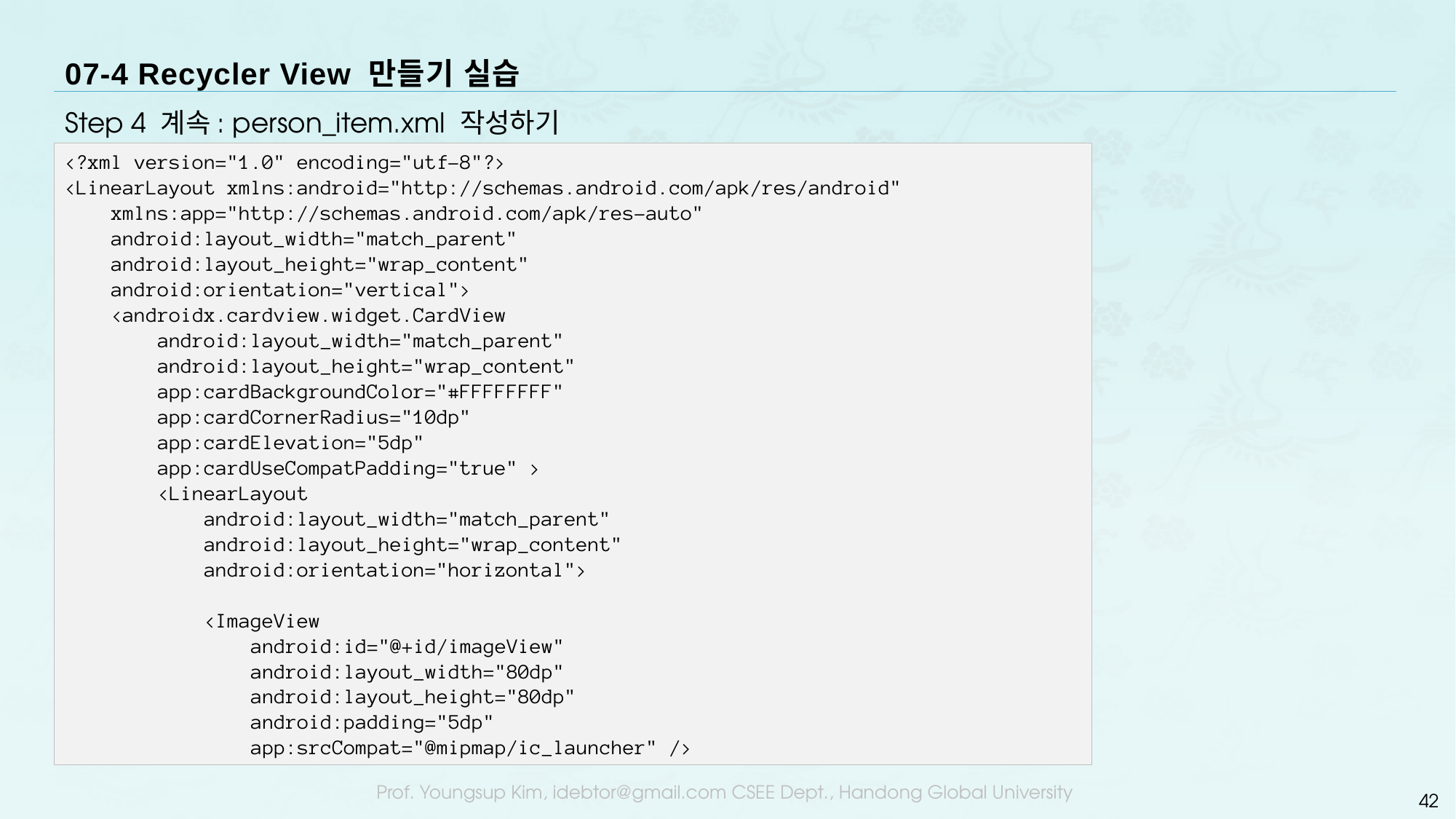

# 07-4 Recycler View 만들기 실습
Step 4 계속: person_item.xml 작성하기
<?xml version="1.0" encoding="utf-8"?>
<LinearLayout xmlns:android="http://schemas.android.com/apk/res/android"
    xmlns:app="http://schemas.android.com/apk/res-auto"
    android:layout_width="match_parent"
    android:layout_height="wrap_content"
    android:orientation="vertical">
    <androidx.cardview.widget.CardView
        android:layout_width="match_parent"
        android:layout_height="wrap_content"
        app:cardBackgroundColor="#FFFFFFFF"
        app:cardCornerRadius="10dp"
        app:cardElevation="5dp"
        app:cardUseCompatPadding="true" >
        <LinearLayout
            android:layout_width="match_parent"
            android:layout_height="wrap_content"
            android:orientation="horizontal">

            <ImageView
                android:id="@+id/imageView"
                android:layout_width="80dp"
                android:layout_height="80dp"
                android:padding="5dp"
                app:srcCompat="@mipmap/ic_launcher" />
42